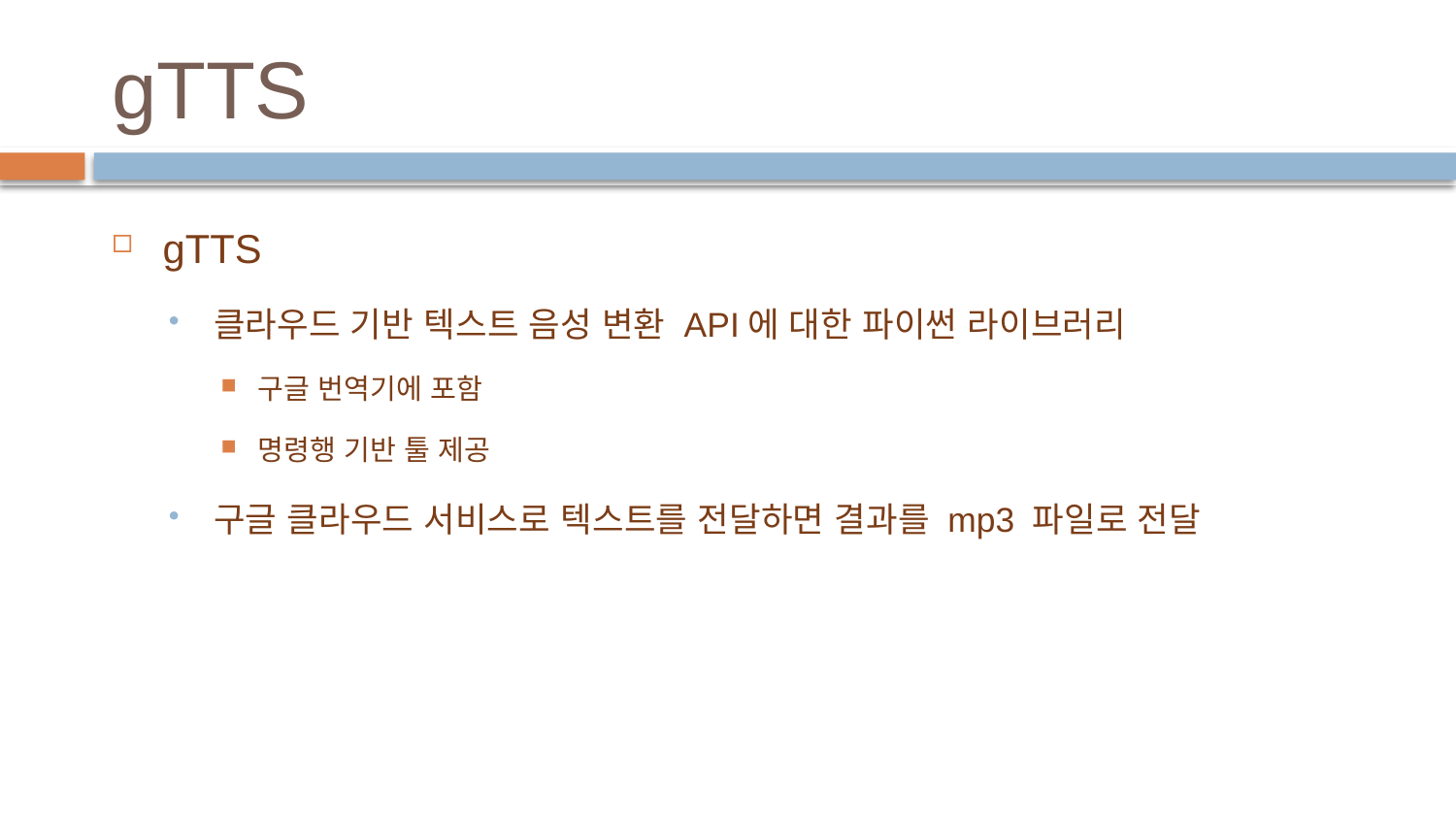

# gTTS
gTTS
클라우드 기반 텍스트 음성 변환 API에 대한 파이썬 라이브러리
구글 번역기에 포함
명령행 기반 툴 제공
구글 클라우드 서비스로 텍스트를 전달하면 결과를 mp3 파일로 전달